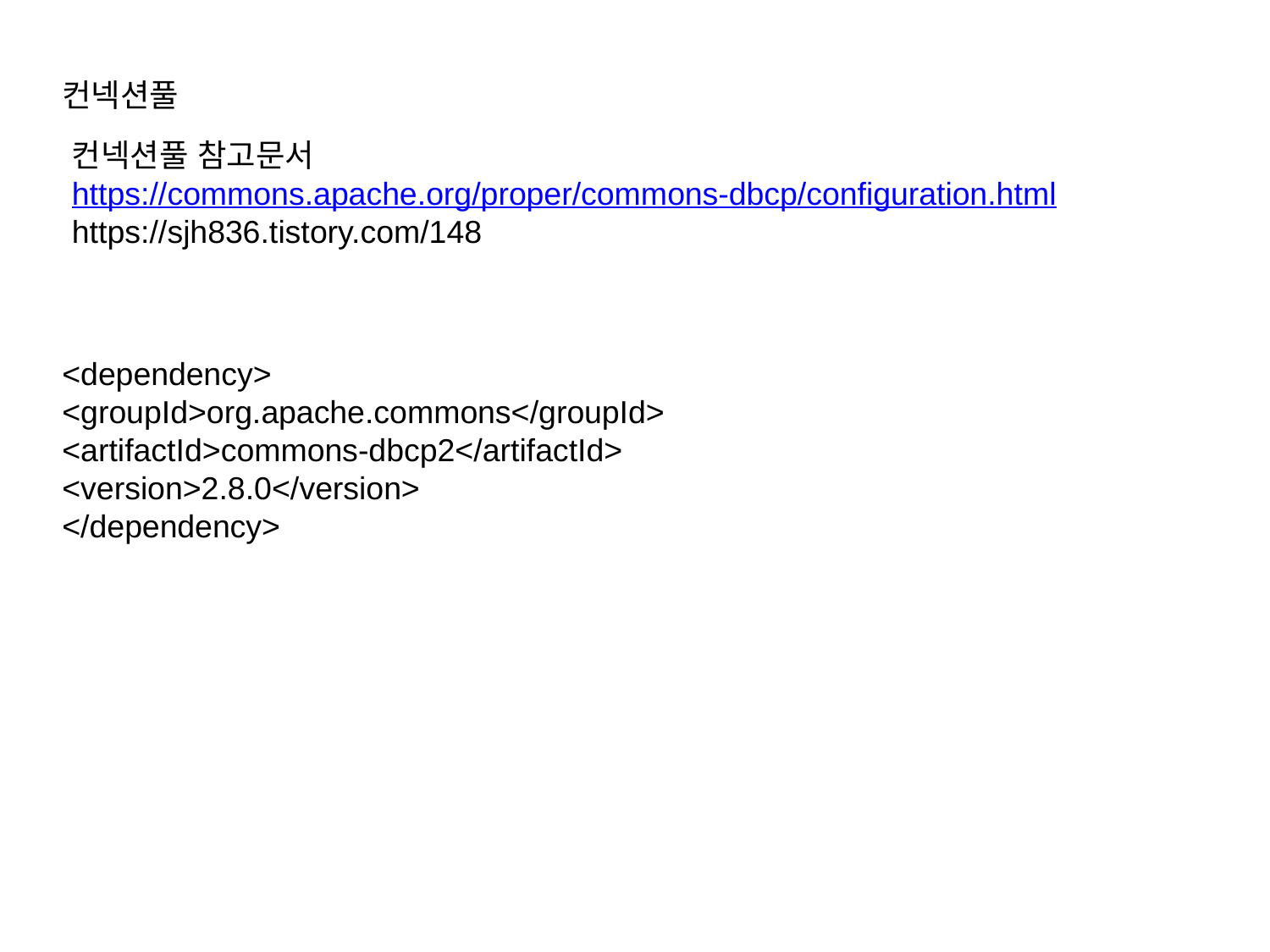

컨넥션풀
컨넥션풀 참고문서
https://commons.apache.org/proper/commons-dbcp/configuration.html
https://sjh836.tistory.com/148
<dependency>
<groupId>org.apache.commons</groupId>
<artifactId>commons-dbcp2</artifactId>
<version>2.8.0</version>
</dependency>